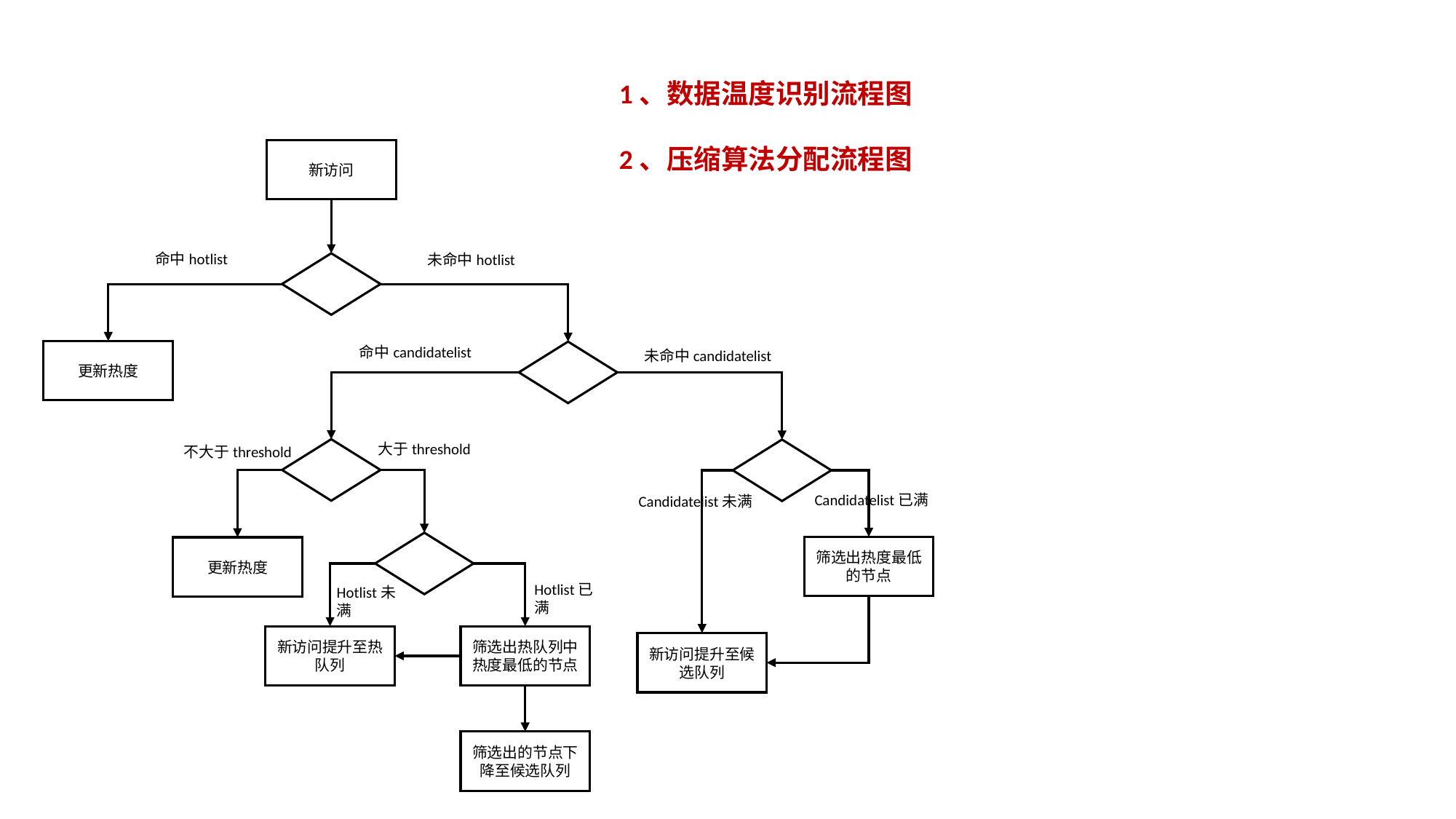

1、数据温度识别流程图

2、压缩算法分配流程图
新访问
命中hotlist
未命中hotlist

命中candidatelist
未命中candidatelist
更新热度

大于threshold
不大于threshold

Candidatelist已满
Candidatelist未满
c
筛选出热度最低的节点
更新热度
Hotlist已满
Hotlist未满
新访问提升至热队列
筛选出热队列中热度最低的节点
新访问提升至候选队列
筛选出的节点下降至候选队列